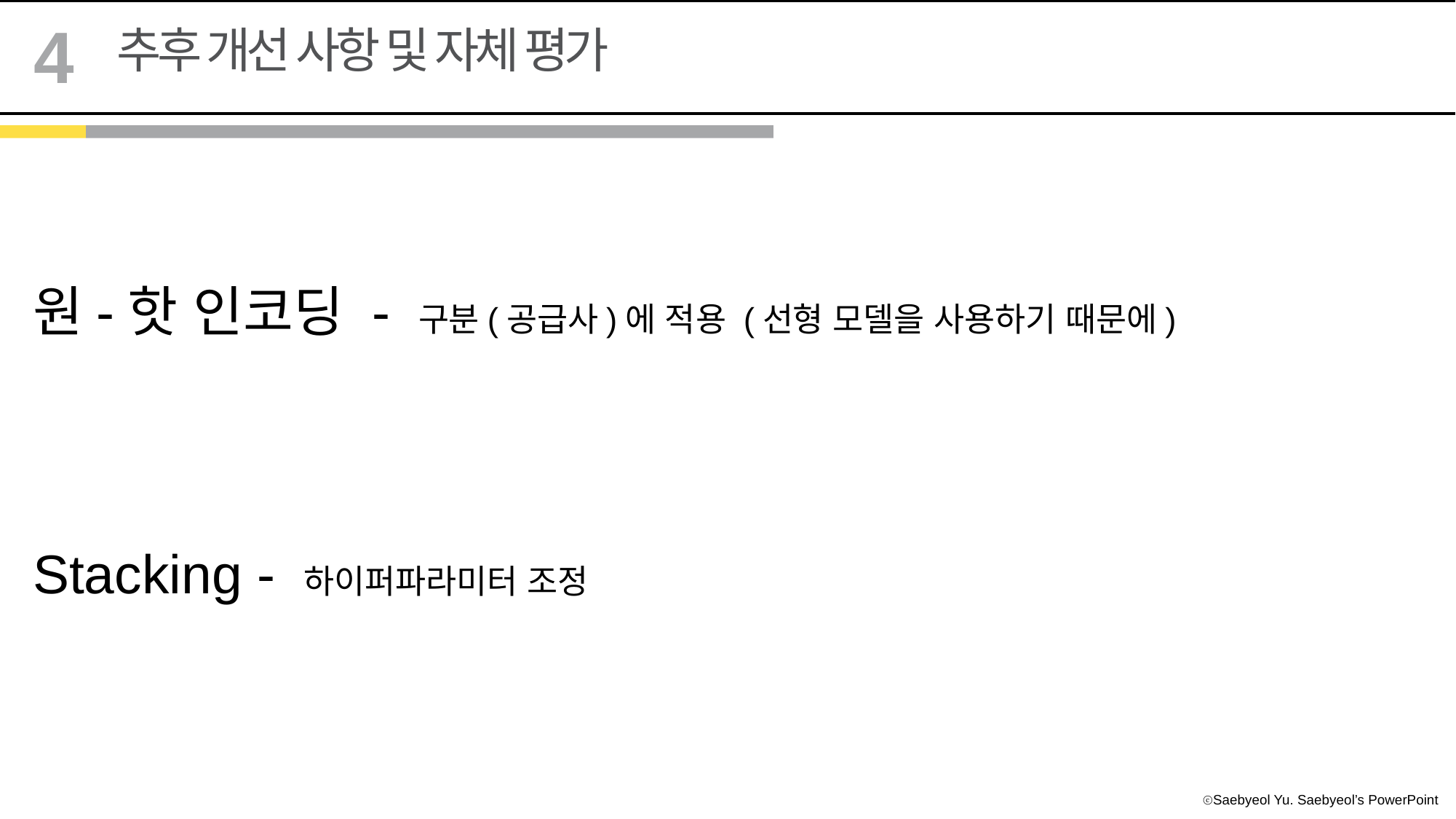

4
추후 개선 사항 및 자체 평가

원-핫 인코딩 - 구분(공급사)에 적용 (선형 모델을 사용하기 때문에)

Stacking - 하이퍼파라미터 조정